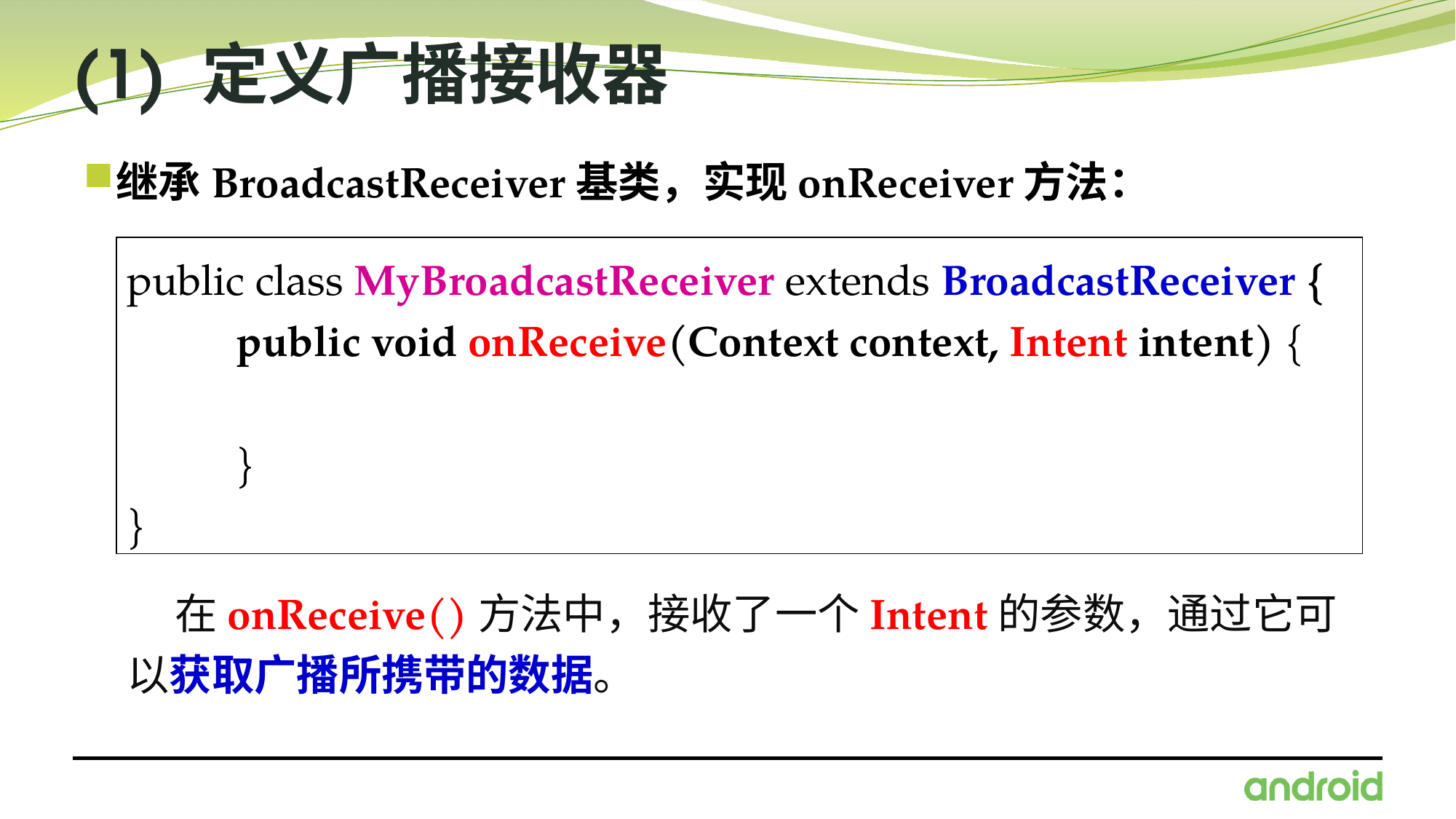

# (1) 定义广播接收器
继承BroadcastReceiver基类，实现onReceiver方法：
public class MyBroadcastReceiver extends BroadcastReceiver {
	public void onReceive(Context context, Intent intent) {

	}
}
    在onReceive()方法中，接收了一个Intent的参数，通过它可以获取广播所携带的数据。